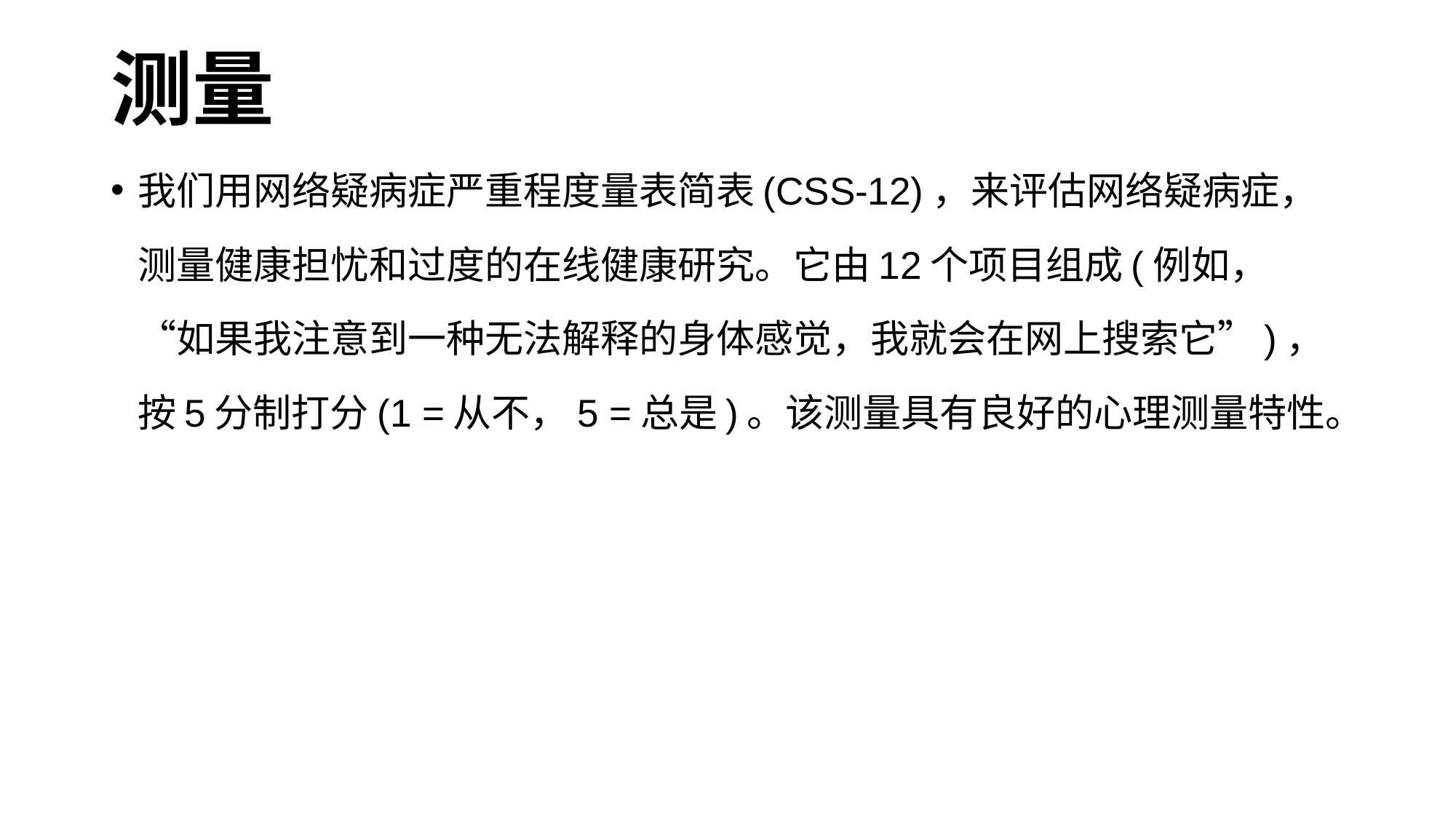

# 测量
我们用网络疑病症严重程度量表简表(CSS-12)，来评估网络疑病症，测量健康担忧和过度的在线健康研究。它由12个项目组成(例如，“如果我注意到一种无法解释的身体感觉，我就会在网上搜索它”)，按5分制打分(1 =从不，5 =总是)。该测量具有良好的心理测量特性。